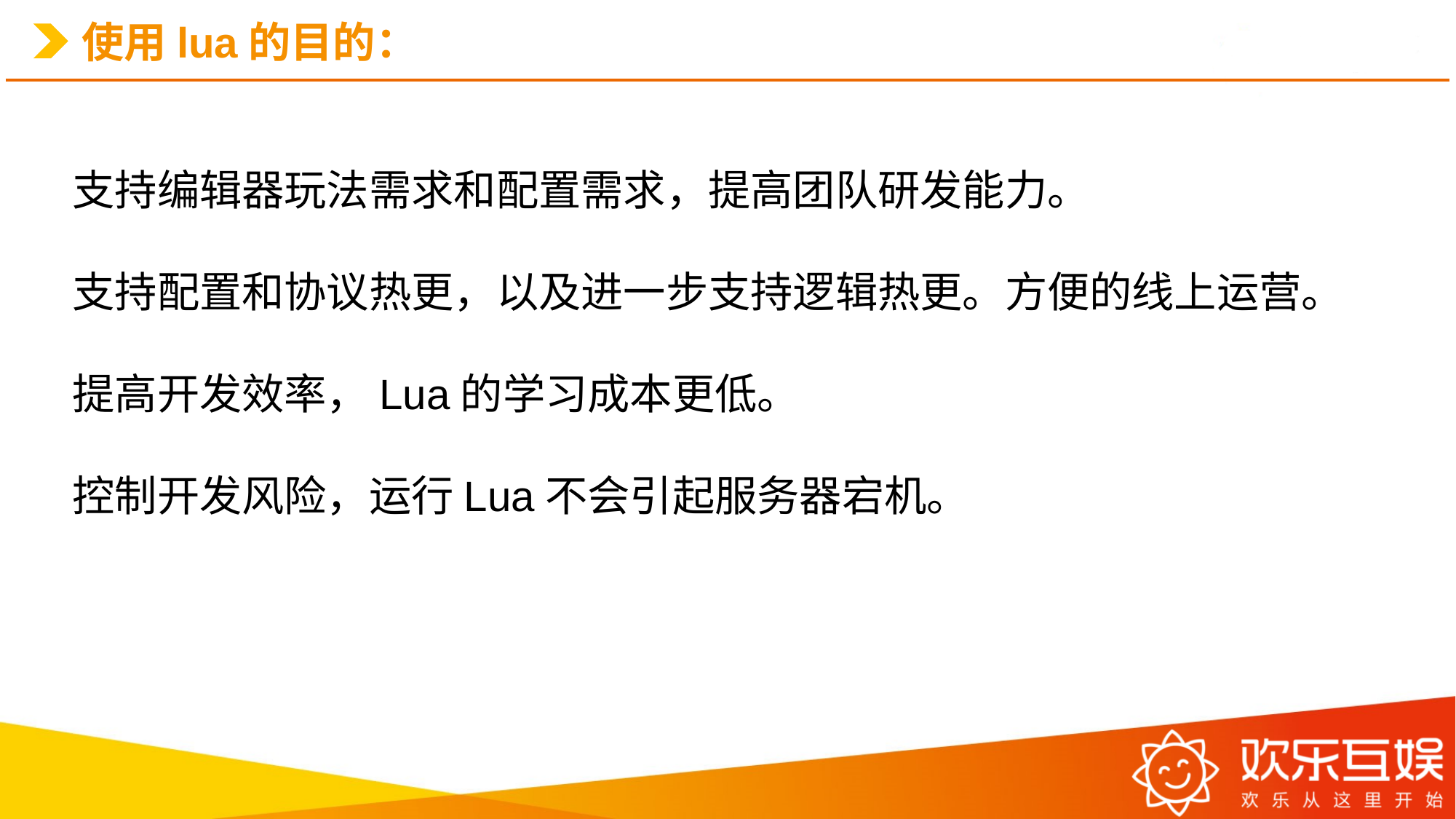

# 使用lua的目的：
支持编辑器玩法需求和配置需求，提高团队研发能力。

支持配置和协议热更，以及进一步支持逻辑热更。方便的线上运营。

提高开发效率，Lua的学习成本更低。

控制开发风险，运行Lua不会引起服务器宕机。